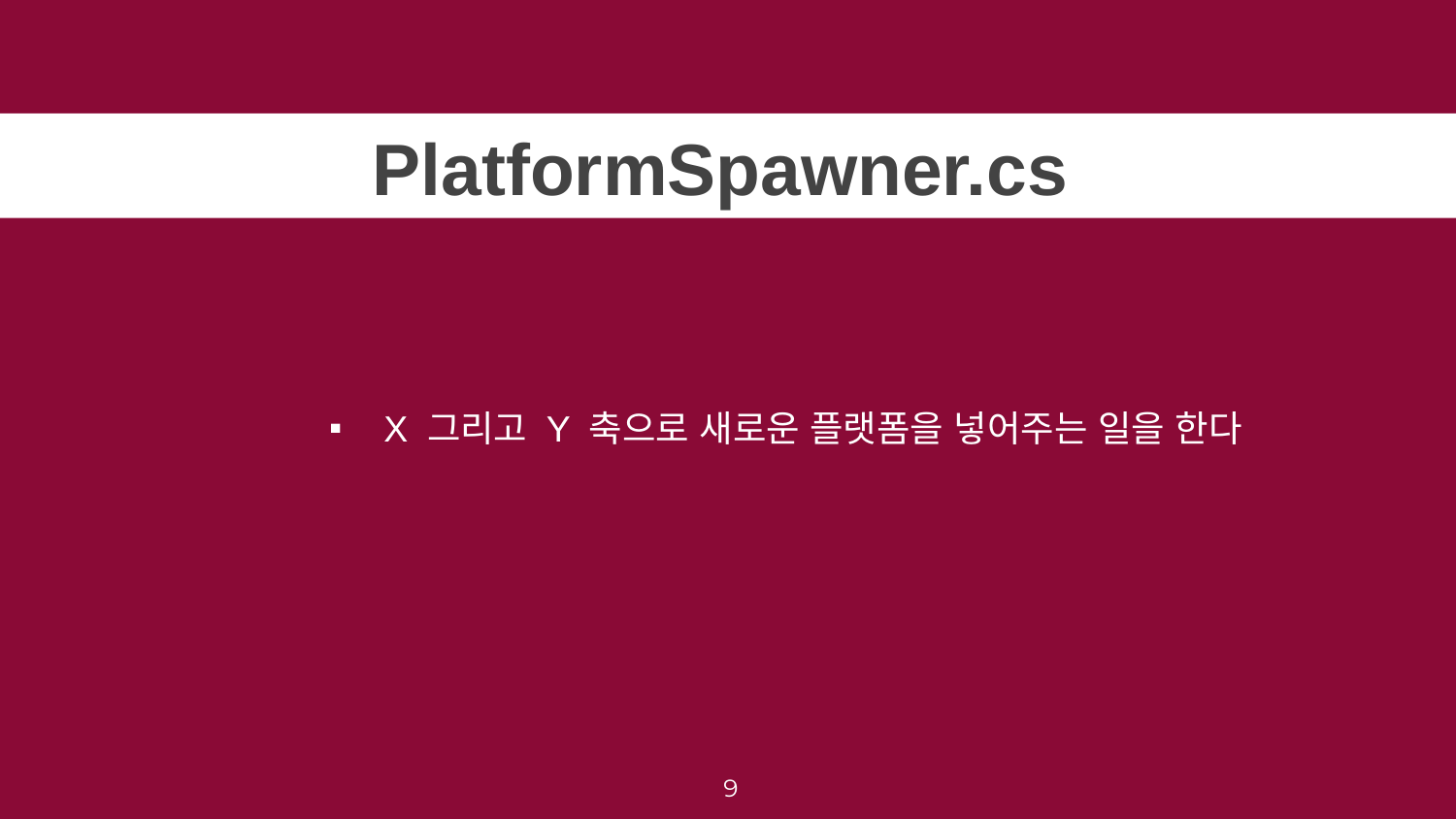

PlatformSpawner.cs

X 그리고 Y 축으로 새로운 플랫폼을 넣어주는 일을 한다
9